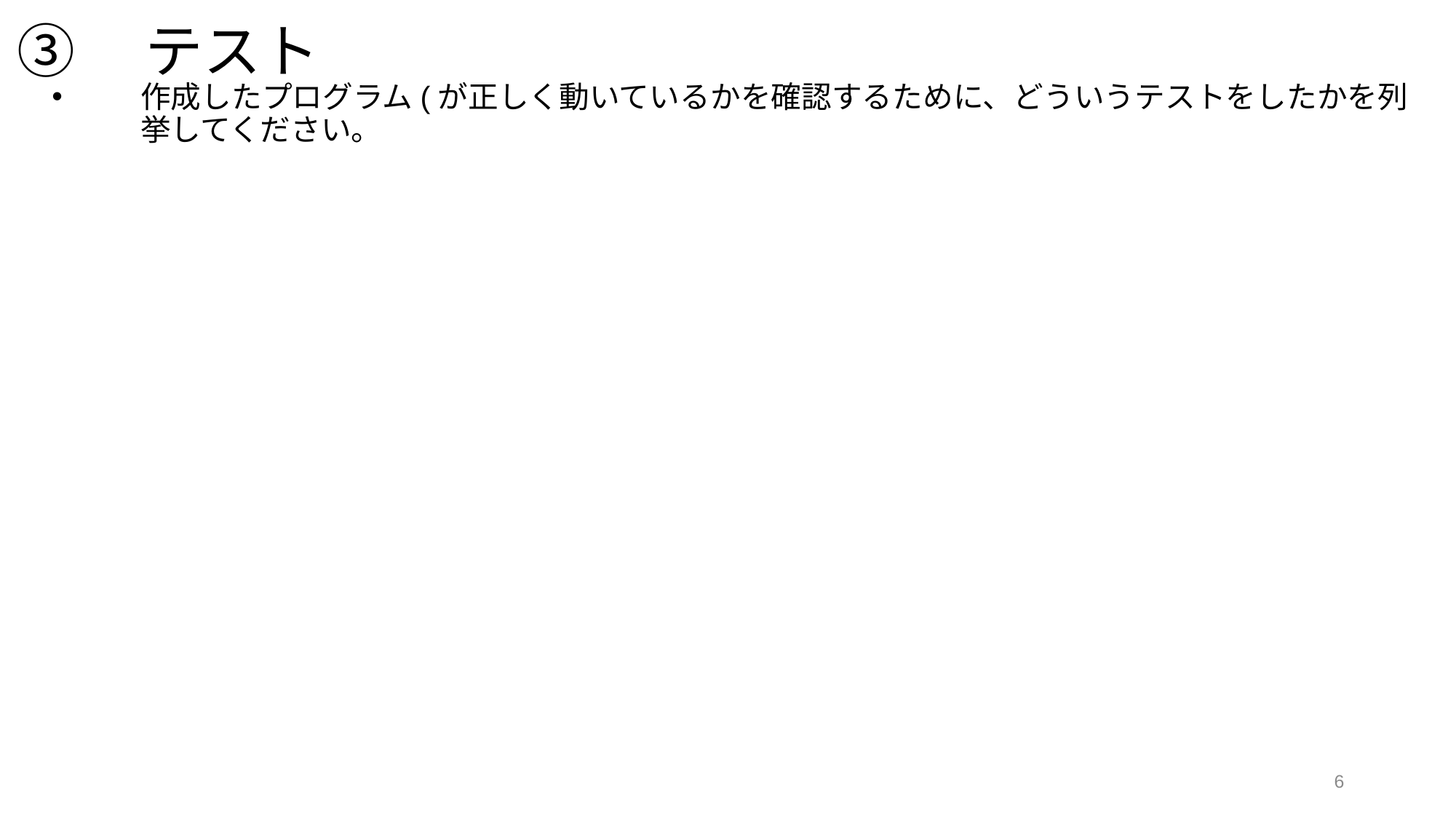

# ③　テスト
作成したプログラム(が正しく動いているかを確認するために、どういうテストをしたかを列挙してください。
6